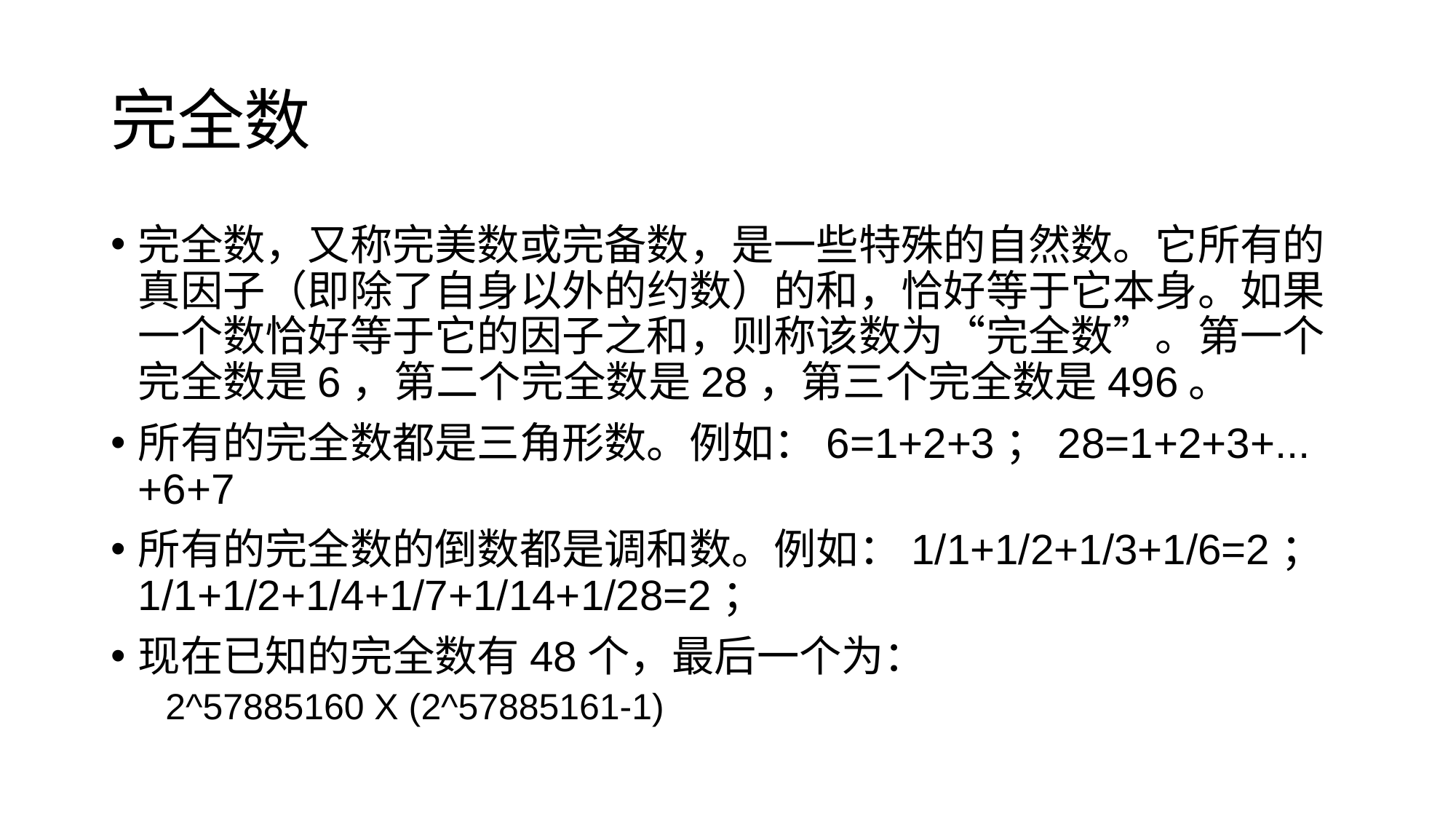

# 完全数
完全数，又称完美数或完备数，是一些特殊的自然数。它所有的真因子（即除了自身以外的约数）的和，恰好等于它本身。如果一个数恰好等于它的因子之和，则称该数为“完全数”。第一个完全数是6，第二个完全数是28，第三个完全数是496。
所有的完全数都是三角形数。例如：6=1+2+3；28=1+2+3+...+6+7
所有的完全数的倒数都是调和数。例如：1/1+1/2+1/3+1/6=2；1/1+1/2+1/4+1/7+1/14+1/28=2；
现在已知的完全数有48个，最后一个为：
2^57885160 X (2^57885161-1)